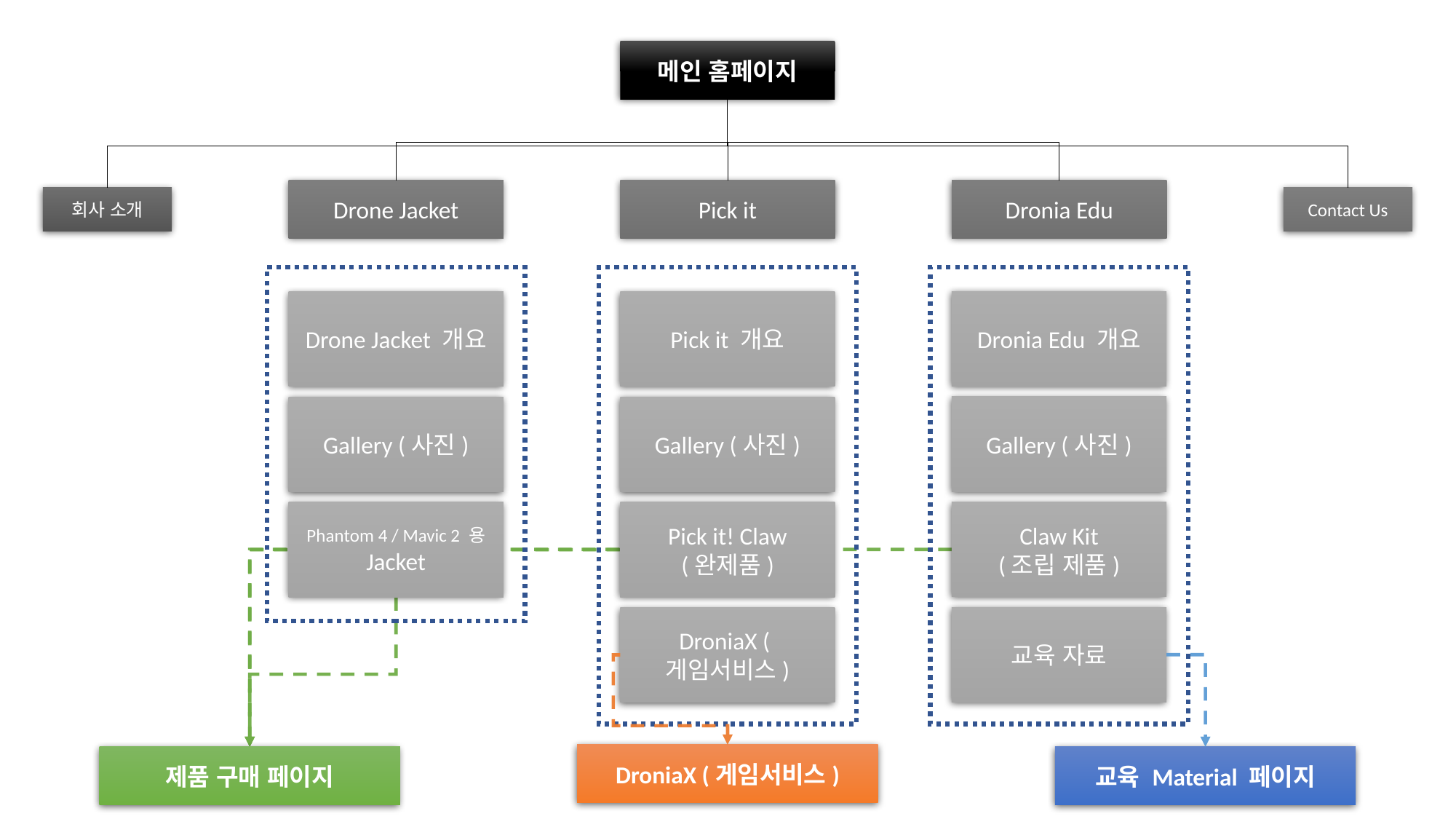

메인 홈페이지
Pick it
Dronia Edu
Drone Jacket
Contact Us
회사 소개

Dronia Edu 개요
Drone Jacket 개요
Pick it 개요
Gallery (사진)
Gallery (사진)
Gallery (사진)
Claw Kit
(조립 제품)
Phantom 4 / Mavic 2 용 Jacket
Pick it! Claw
(완제품)
교육 자료
DroniaX (게임서비스)
DroniaX (게임서비스)
교육 Material 페이지
제품 구매 페이지